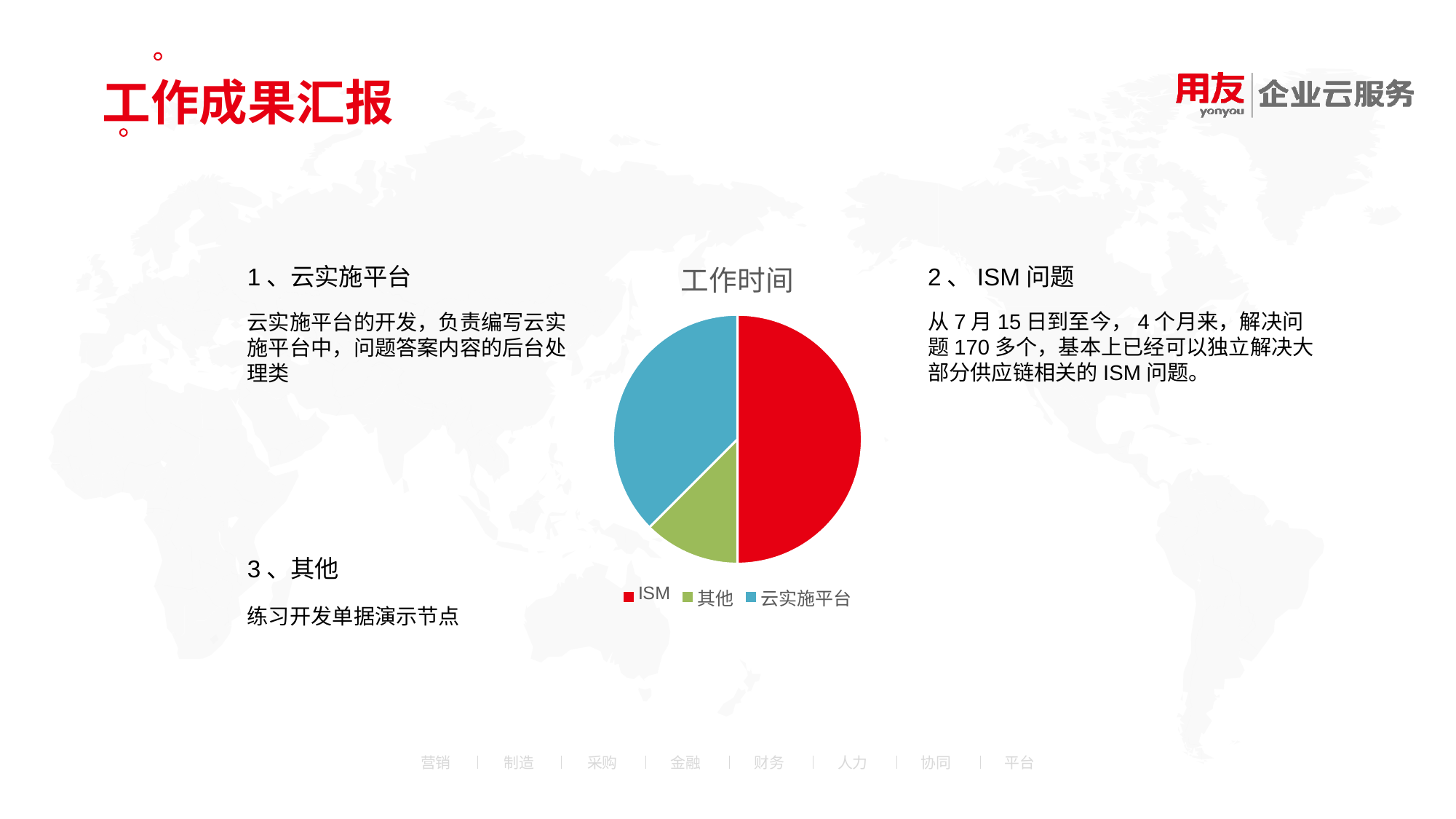

工作成果汇报

### Chart: 工作时间

| Category | 工作时间 |
|---|---|
| ISM | 4.0 |
| 其他 | 1.0 |
| 云实施平台 | 3.0 |
1、云实施平台

云实施平台的开发，负责编写云实施平台中，问题答案内容的后台处理类
2、ISM问题

从7月15日到至今，4个月来，解决问题170多个，基本上已经可以独立解决大部分供应链相关的ISM问题。
3、其他

练习开发单据演示节点